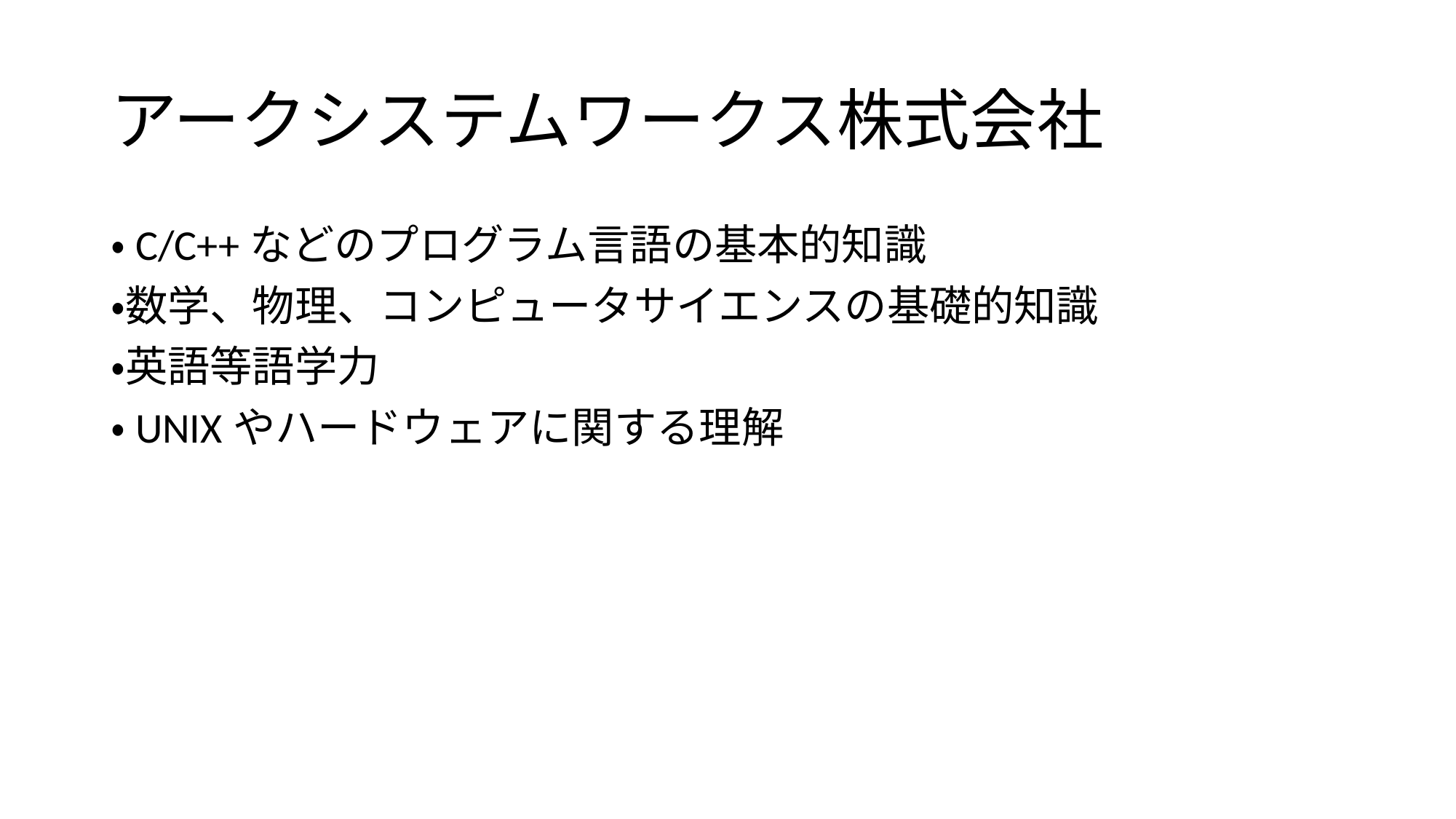

# アークシステムワークス株式会社
・C/C++などのプログラム言語の基本的知識
・数学、物理、コンピュータサイエンスの基礎的知識
・英語等語学力
・UNIXやハードウェアに関する理解